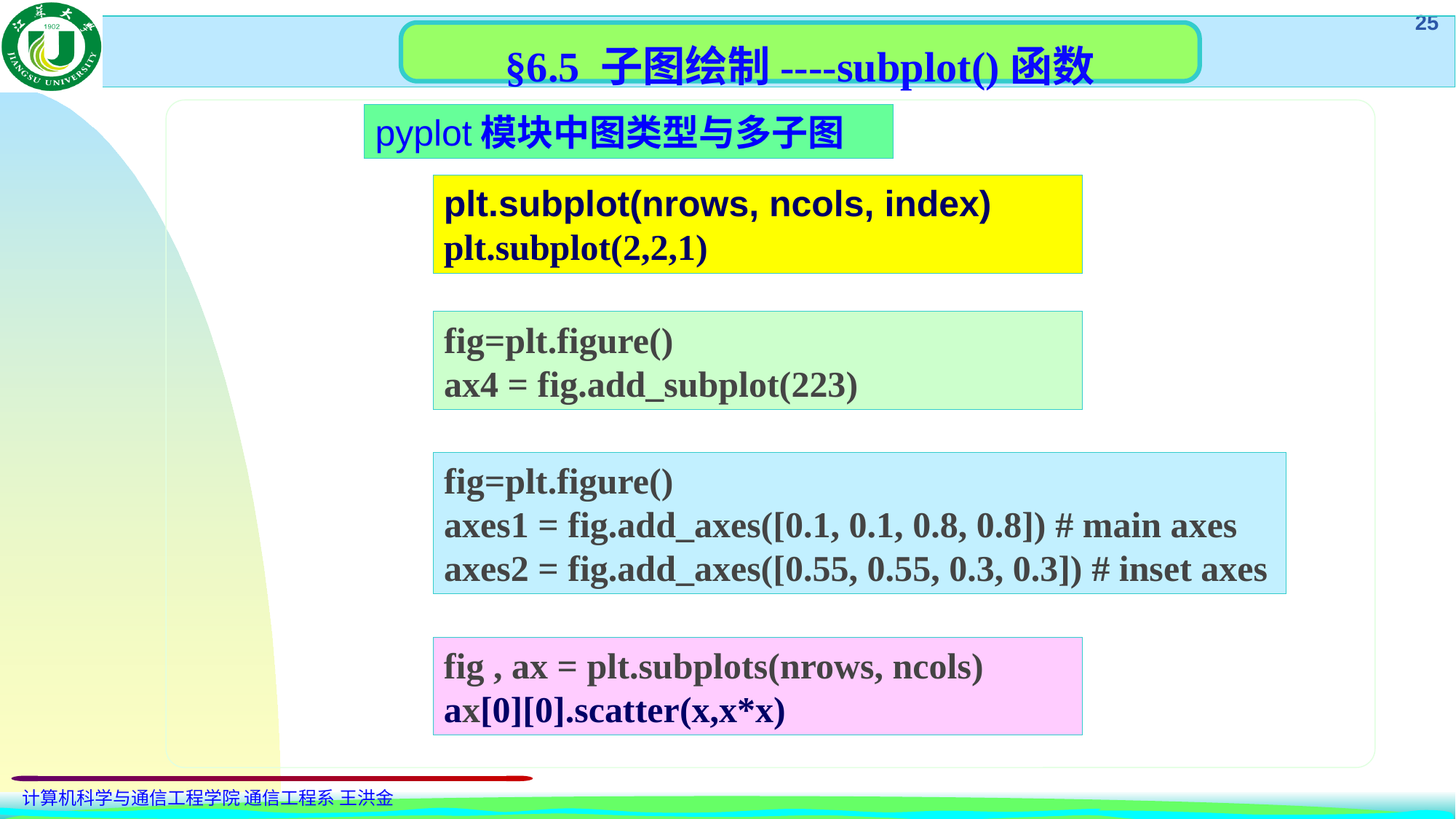

§6.5 子图绘制----subplot()函数
pyplot模块中图类型与多子图
plt.subplot(nrows, ncols, index)
plt.subplot(2,2,1)
fig=plt.figure()
ax4 = fig.add_subplot(223)
fig=plt.figure()
axes1 = fig.add_axes([0.1, 0.1, 0.8, 0.8]) # main axes
axes2 = fig.add_axes([0.55, 0.55, 0.3, 0.3]) # inset axes
fig , ax = plt.subplots(nrows, ncols)
ax[0][0].scatter(x,x*x)